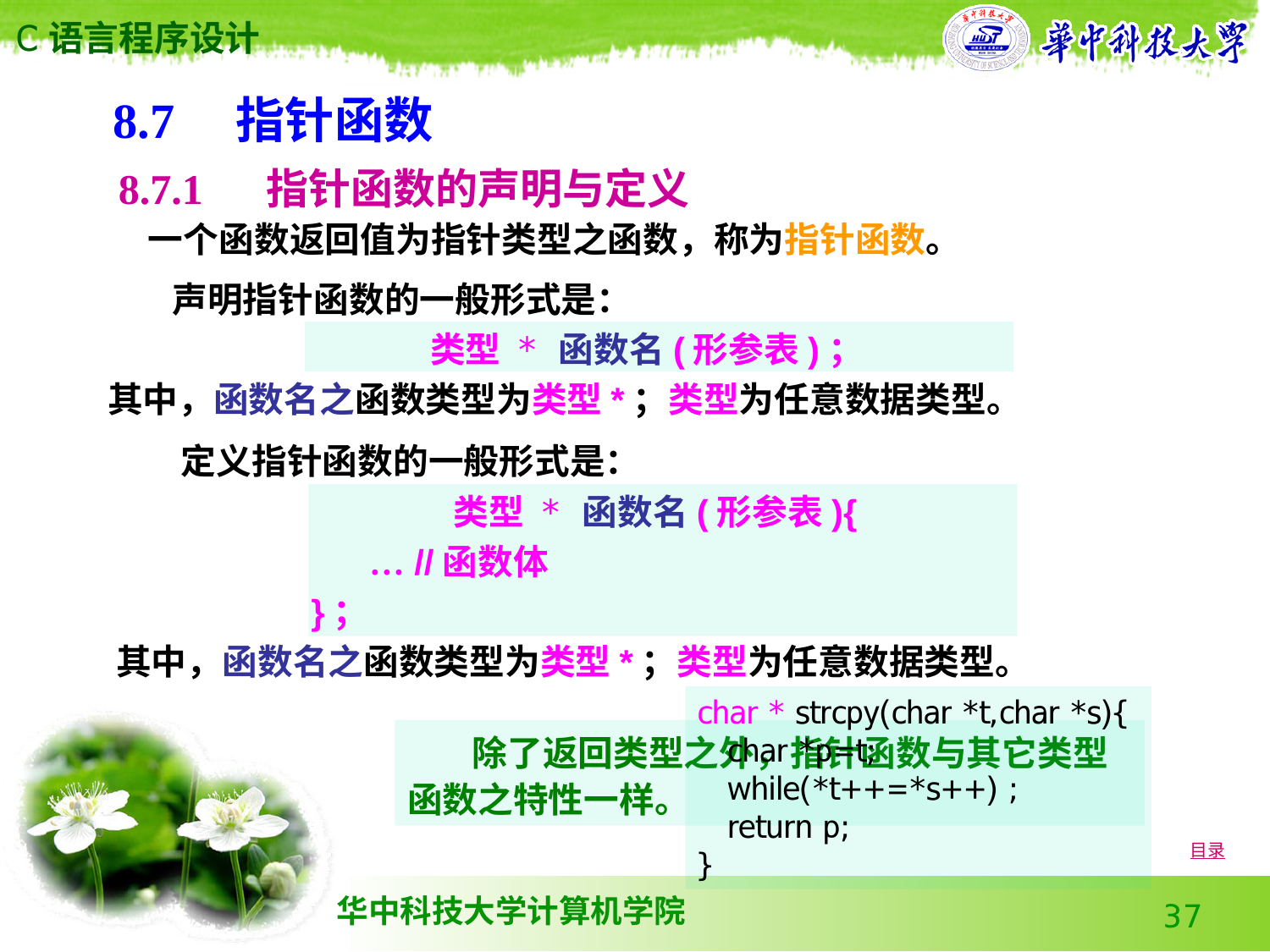

8.7　指针函数
8.7.1 　指针函数的声明与定义
    一个函数返回值为指针类型之函数，称为指针函数。
       声明指针函数的一般形式是：
类型 * 函数名(形参表)；
其中，函数名之函数类型为类型*；类型为任意数据类型。

       定义指针函数的一般形式是：
类型 * 函数名(形参表){
                          … //函数体
                    }；
其中，函数名之函数类型为类型*；类型为任意数据类型。

char * strcpy(char *t,char *s){
   char *p=t;
   while(*t++=*s++) ;
   return p;
}
       除了返回类型之外，指针函数与其它类型函数之特性一样。
目录
37